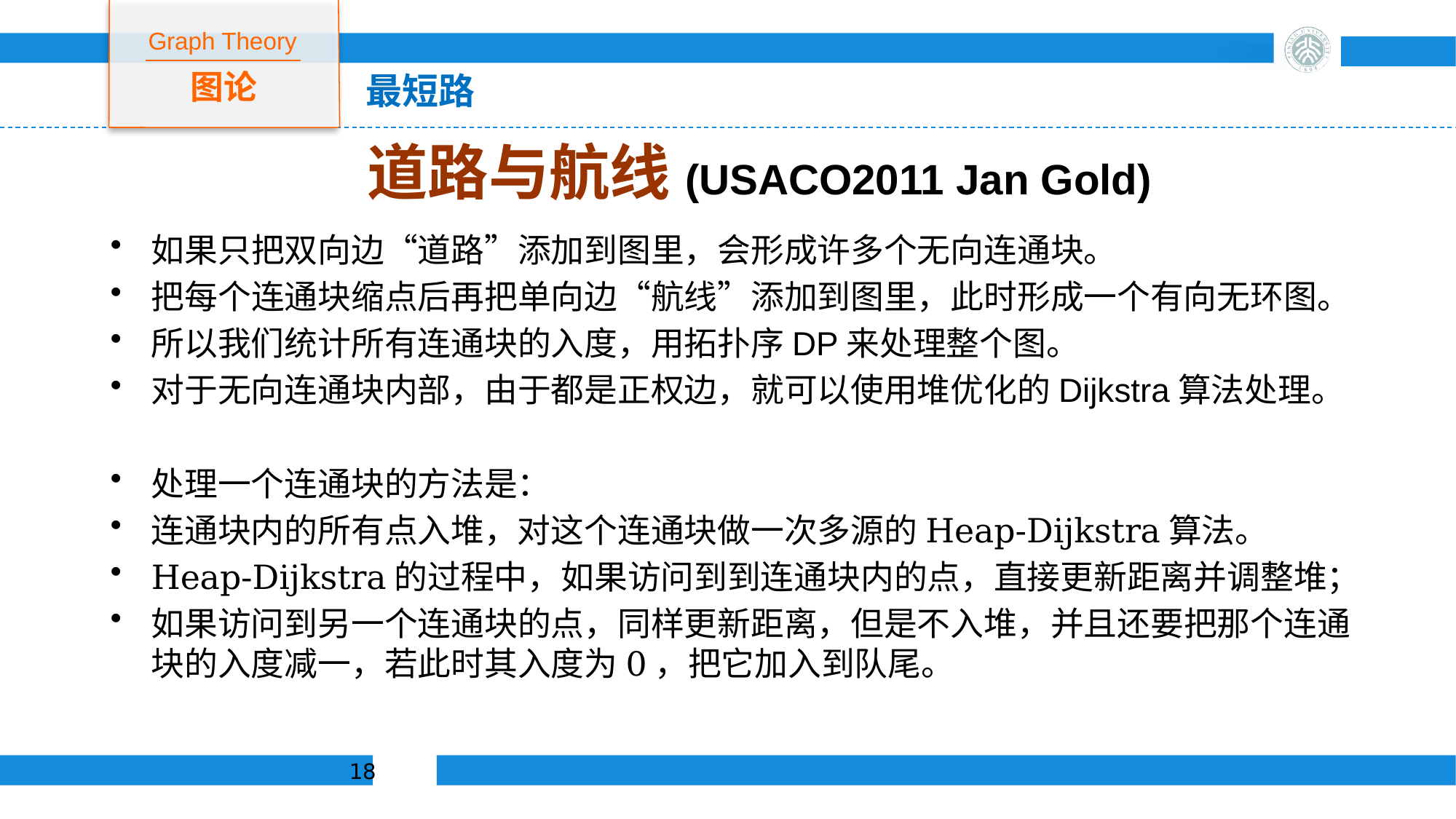

Graph Theory
图论
最短路
# 道路与航线(USACO2011 Jan Gold)
如果只把双向边“道路”添加到图里，会形成许多个无向连通块。
把每个连通块缩点后再把单向边“航线”添加到图里，此时形成一个有向无环图。
所以我们统计所有连通块的入度，用拓扑序DP来处理整个图。
对于无向连通块内部，由于都是正权边，就可以使用堆优化的Dijkstra算法处理。

处理一个连通块的方法是：
连通块内的所有点入堆，对这个连通块做一次多源的Heap-Dijkstra算法。
Heap-Dijkstra的过程中，如果访问到到连通块内的点，直接更新距离并调整堆；
如果访问到另一个连通块的点，同样更新距离，但是不入堆，并且还要把那个连通块的入度减一，若此时其入度为0，把它加入到队尾。